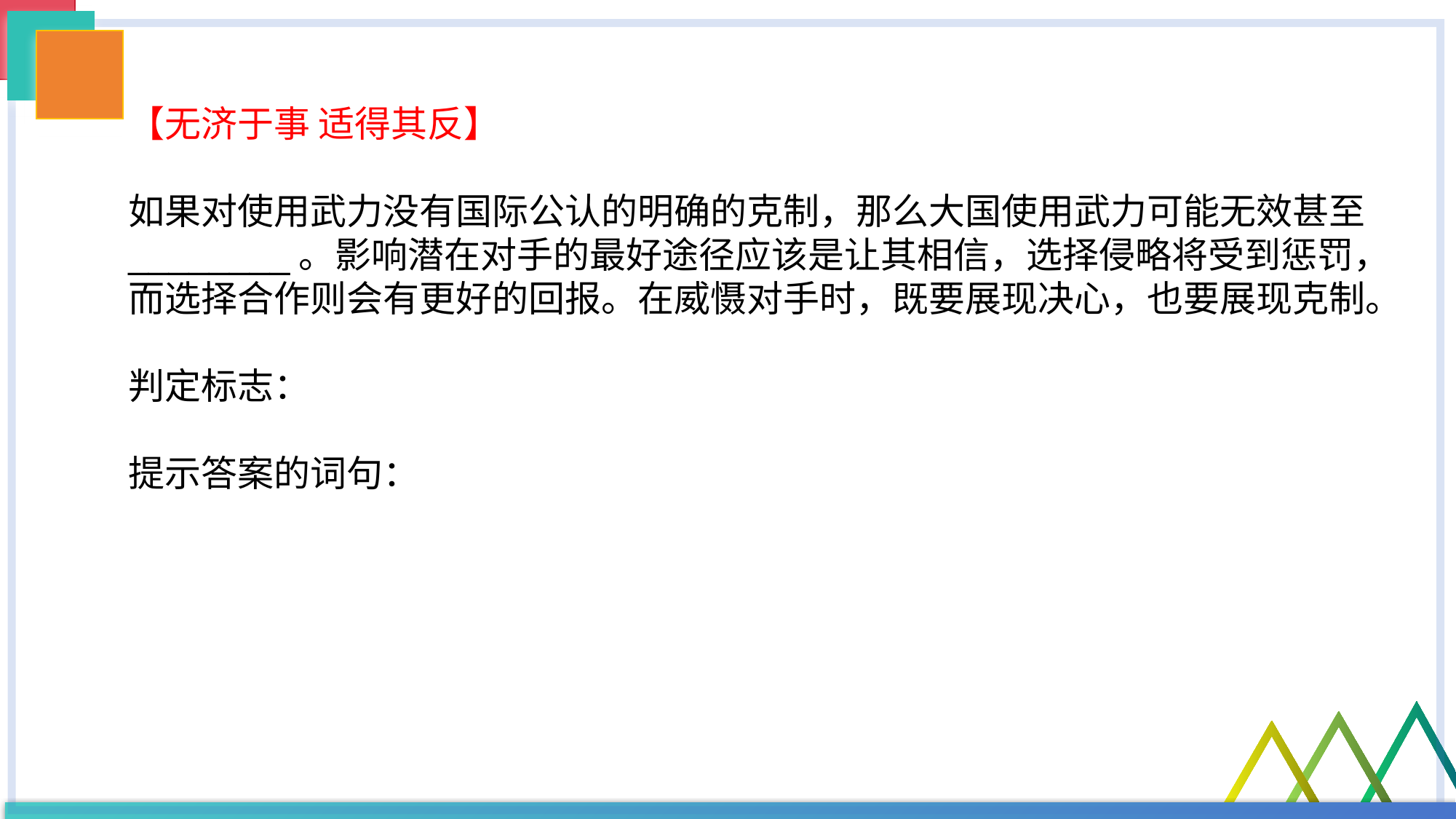

【无济于事 适得其反】

如果对使用武力没有国际公认的明确的克制，那么大国使用武力可能无效甚至________。影响潜在对手的最好途径应该是让其相信，选择侵略将受到惩罚，而选择合作则会有更好的回报。在威慑对手时，既要展现决心，也要展现克制。

判定标志：

提示答案的词句：